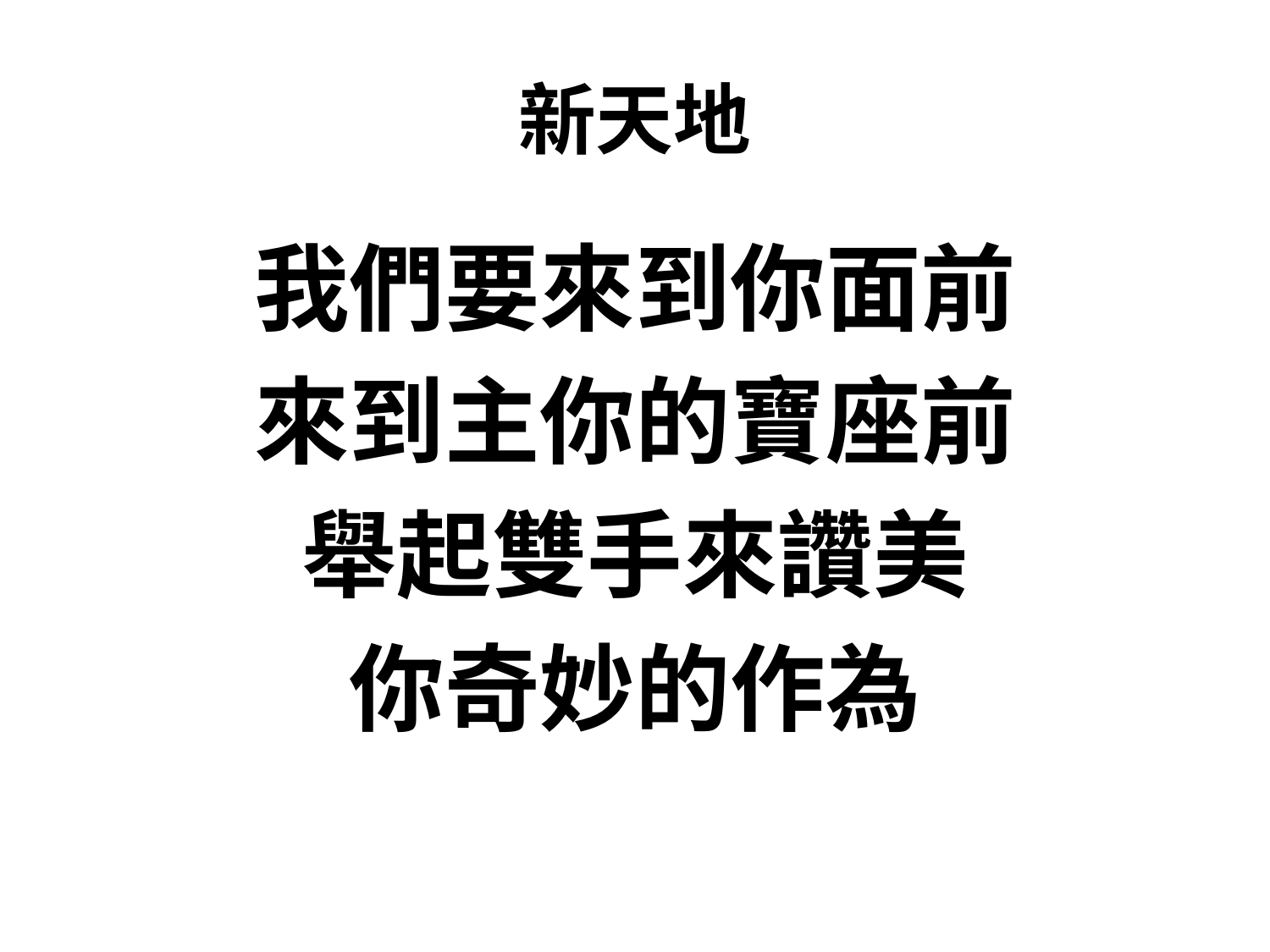

# 新天地
我們要來到你面前
來到主你的寶座前
舉起雙手來讚美
你奇妙的作為